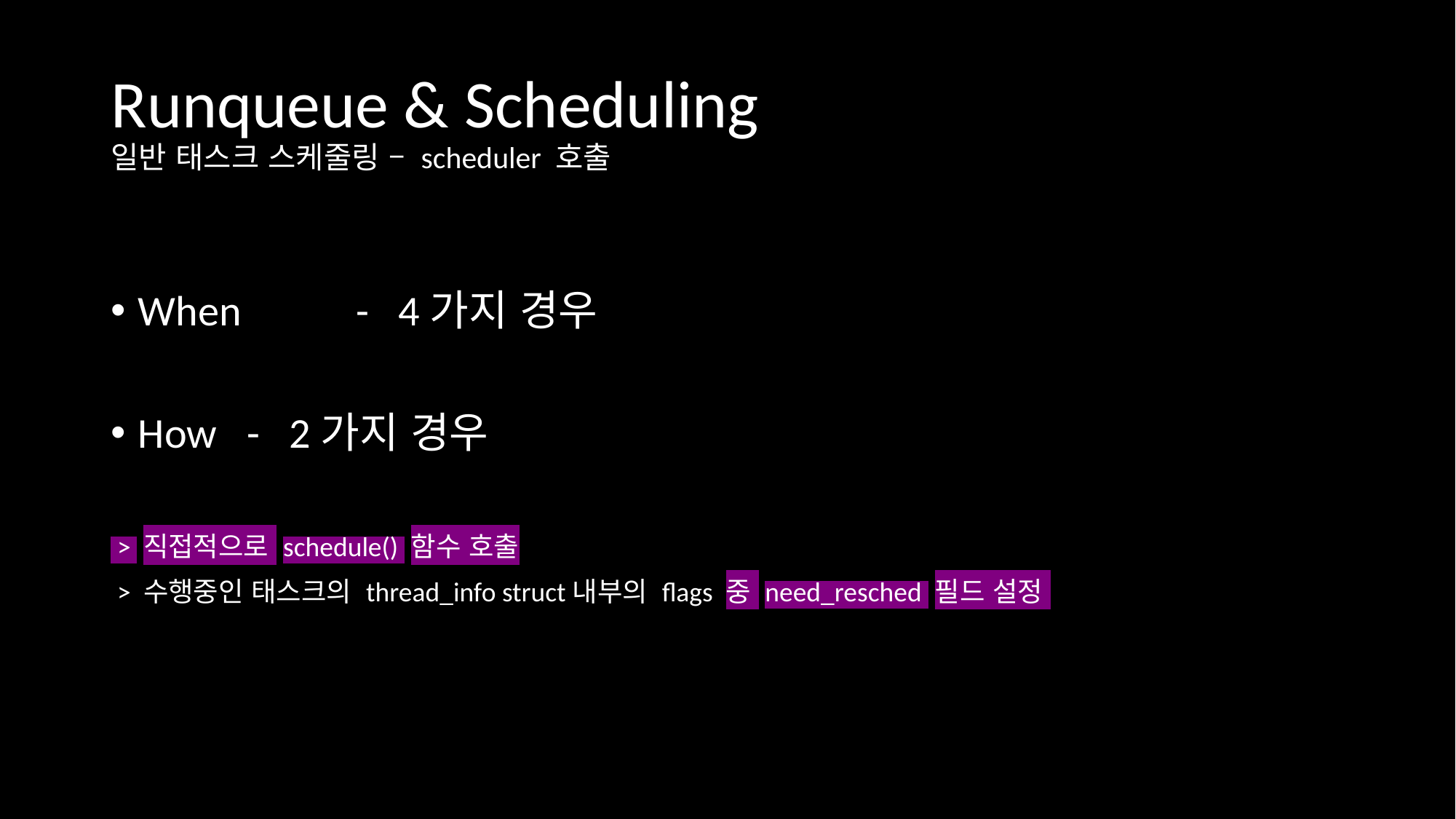

# Runqueue & Scheduling 일반 태스크 스케줄링 – scheduler 호출

When   	-   4가지 경우

How	-   2가지 경우

 > 직접적으로 schedule() 함수 호출
 > 수행중인 태스크의 thread_info struct내부의 flags 중 need_resched 필드 설정